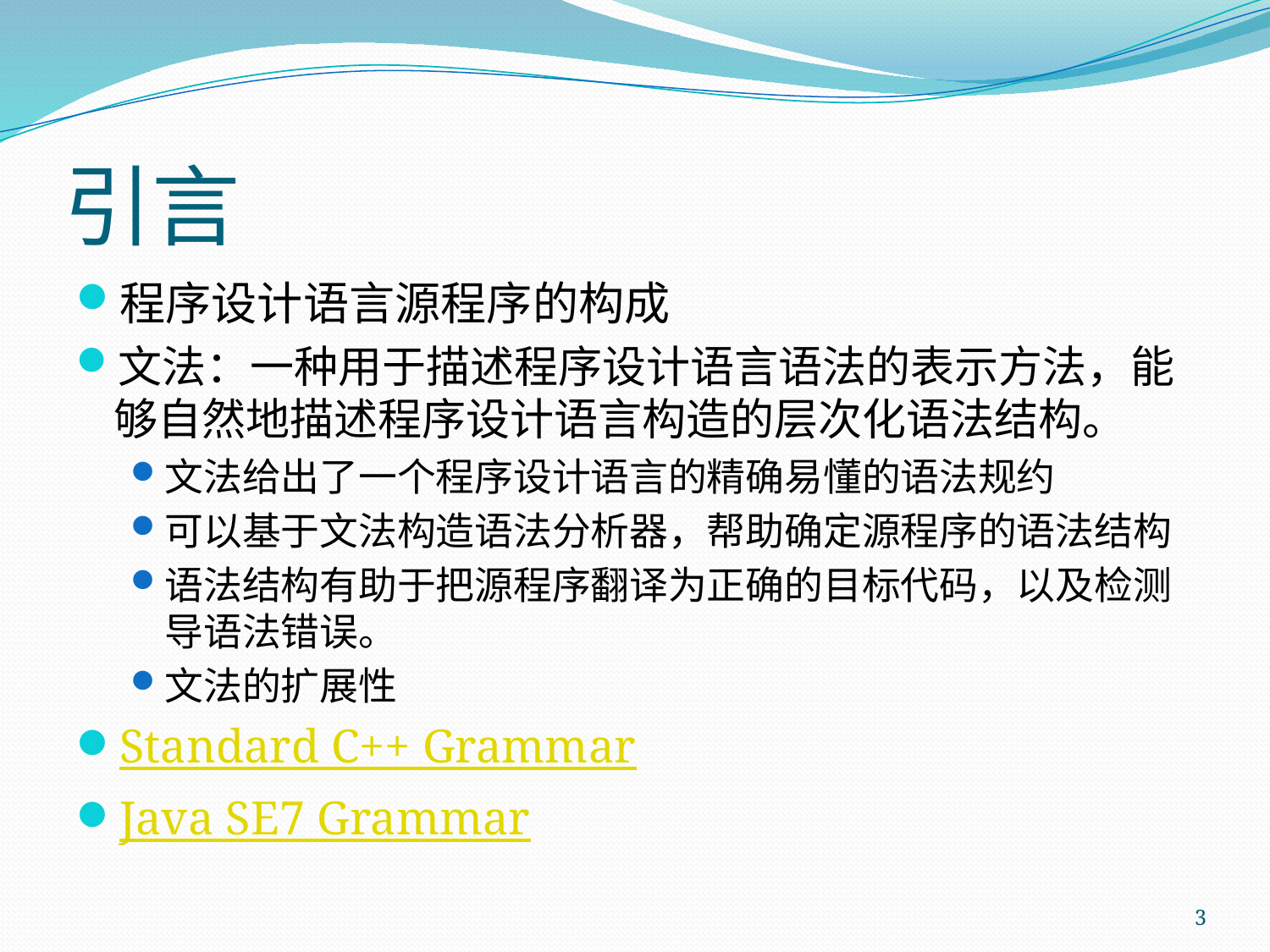

# 引言
程序设计语言源程序的构成
文法：一种用于描述程序设计语言语法的表示方法，能够自然地描述程序设计语言构造的层次化语法结构。
文法给出了一个程序设计语言的精确易懂的语法规约
可以基于文法构造语法分析器，帮助确定源程序的语法结构
语法结构有助于把源程序翻译为正确的目标代码，以及检测导语法错误。
文法的扩展性
Standard C++ Grammar
Java SE7 Grammar
3